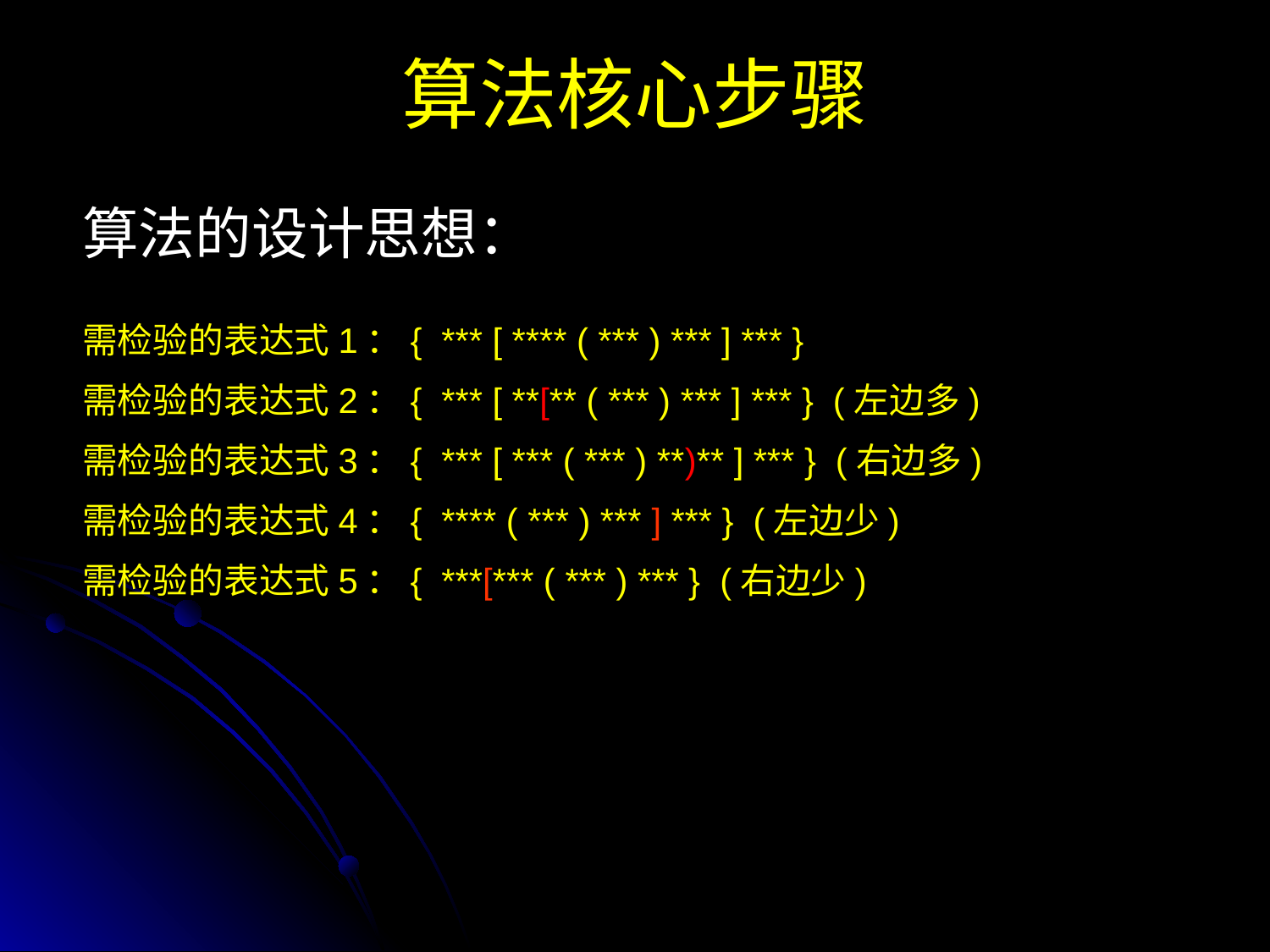

# 算法核心步骤
算法的设计思想：
需检验的表达式1：{  *** [ **** ( *** ) *** ] *** }
需检验的表达式2：{  *** [ **[** ( *** ) *** ] *** }  (左边多)
需检验的表达式3：{  *** [ *** ( *** ) **)** ] *** }  (右边多)
需检验的表达式4：{  **** ( *** ) *** ] *** }  (左边少)
需检验的表达式5：{  ***[*** ( *** ) *** }  (右边少)